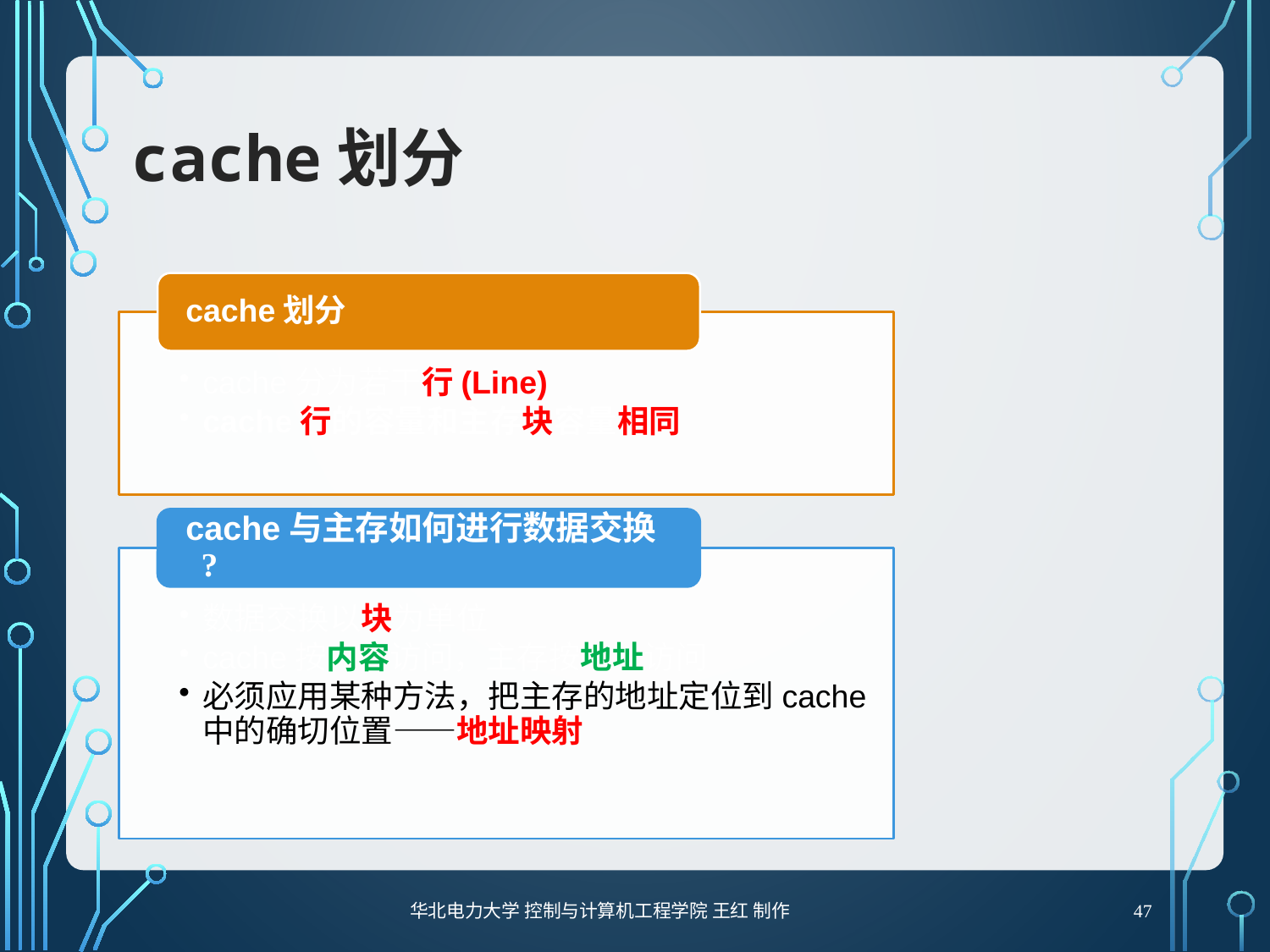

# cache划分
cache分为若干行(Line)
cache行的容量和主存块容量相同
cache划分
数据交换以块为单位
cache按内容访问，主存按地址访问
必须应用某种方法，把主存的地址定位到cache中的确切位置——地址映射
cache与主存如何进行数据交换 ?
47
华北电力大学 控制与计算机工程学院 王红 制作